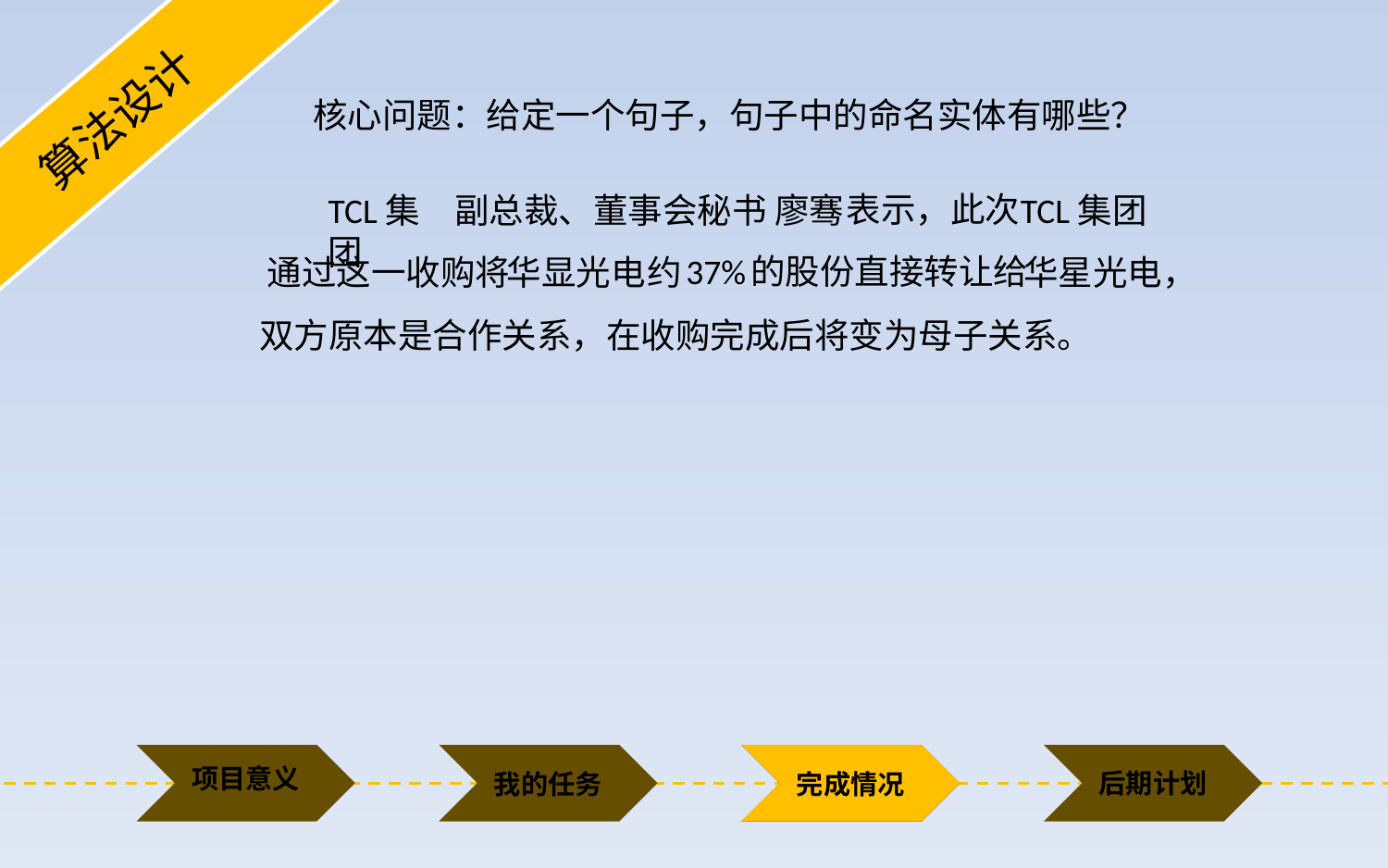

算法设计
核心问题：给定一个句子，句子中的命名实体有哪些？
表示，此次
廖骞
TCL集团
TCL集团
副总裁、董事会秘书
的股份直接转让给
37%
通过这一收购将
华显光电
约
华星光电，
双方原本是合作关系，在收购完成后将变为母子关系。

项目意义
后期计划
我的任务
完成情况